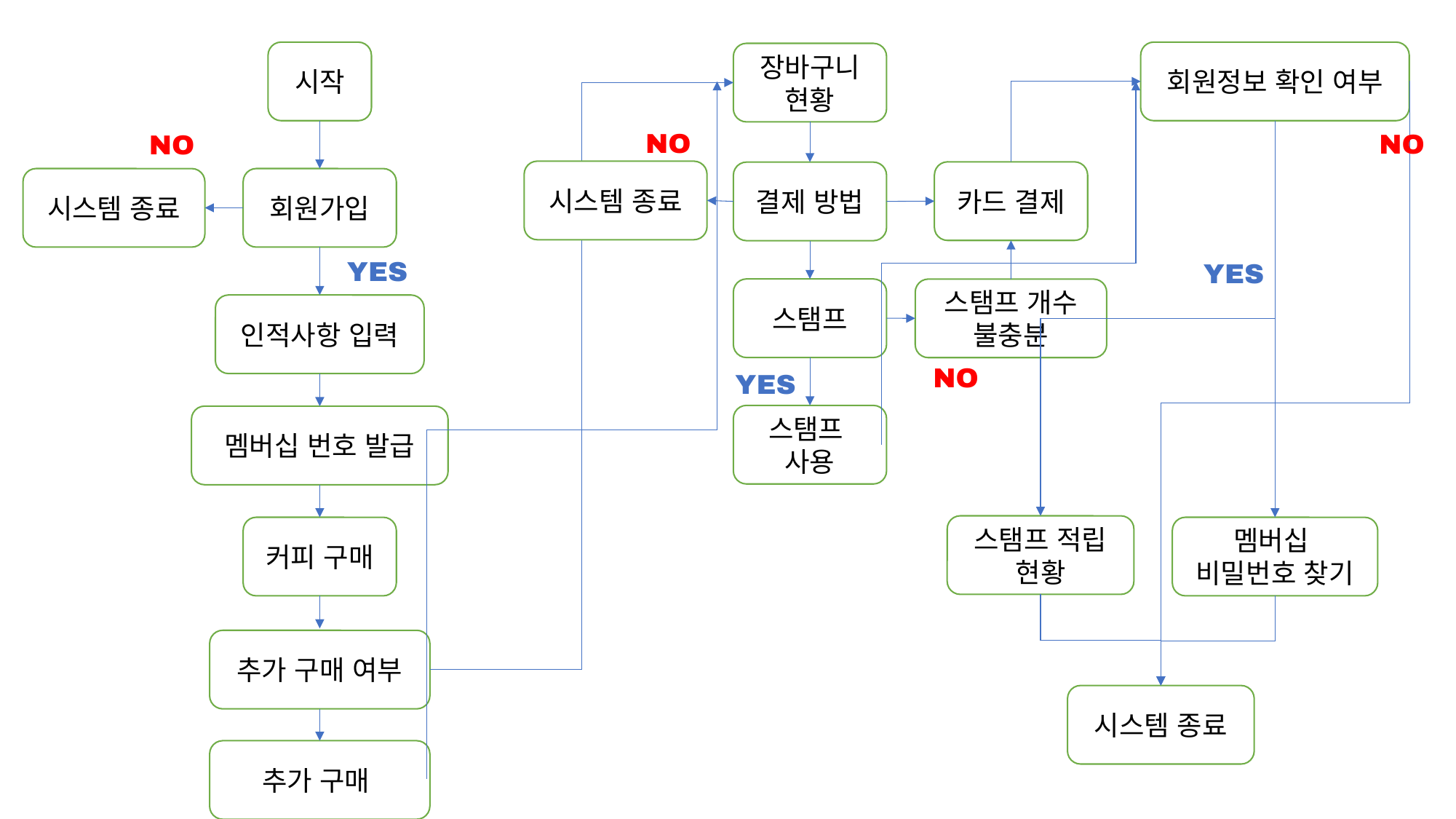

시작
회원정보 확인 여부
장바구니 현황
NO
NO
NO
시스템 종료
카드 결제
결제 방법
시스템 종료
회원가입
YES
YES
스탬프
스탬프 개수 불충분
인적사항 입력
NO
YES
스탬프
사용
멤버십 번호 발급
스탬프 적립 현황
커피 구매
멤버십
비밀번호 찾기
추가 구매 여부
시스템 종료
추가 구매